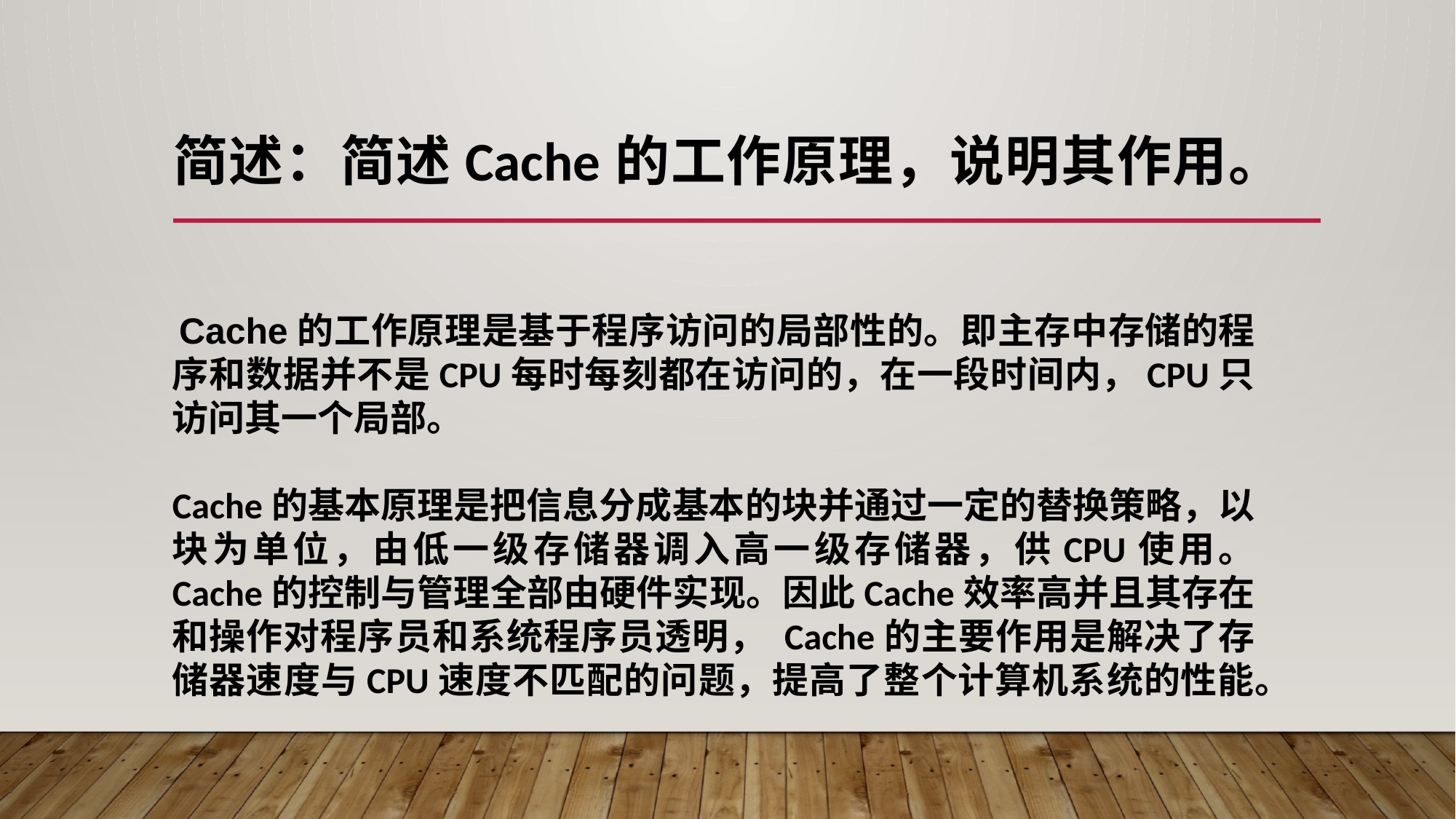

简述：简述Cache的工作原理，说明其作用。
 Cache的工作原理是基于程序访问的局部性的。即主存中存储的程序和数据并不是CPU每时每刻都在访问的，在一段时间内，CPU只访问其一个局部。
Cache的基本原理是把信息分成基本的块并通过一定的替换策略，以块为单位，由低一级存储器调入高一级存储器，供CPU使用。 Cache的控制与管理全部由硬件实现。因此Cache效率高并且其存在和操作对程序员和系统程序员透明， Cache的主要作用是解决了存储器速度与CPU速度不匹配的问题，提高了整个计算机系统的性能。